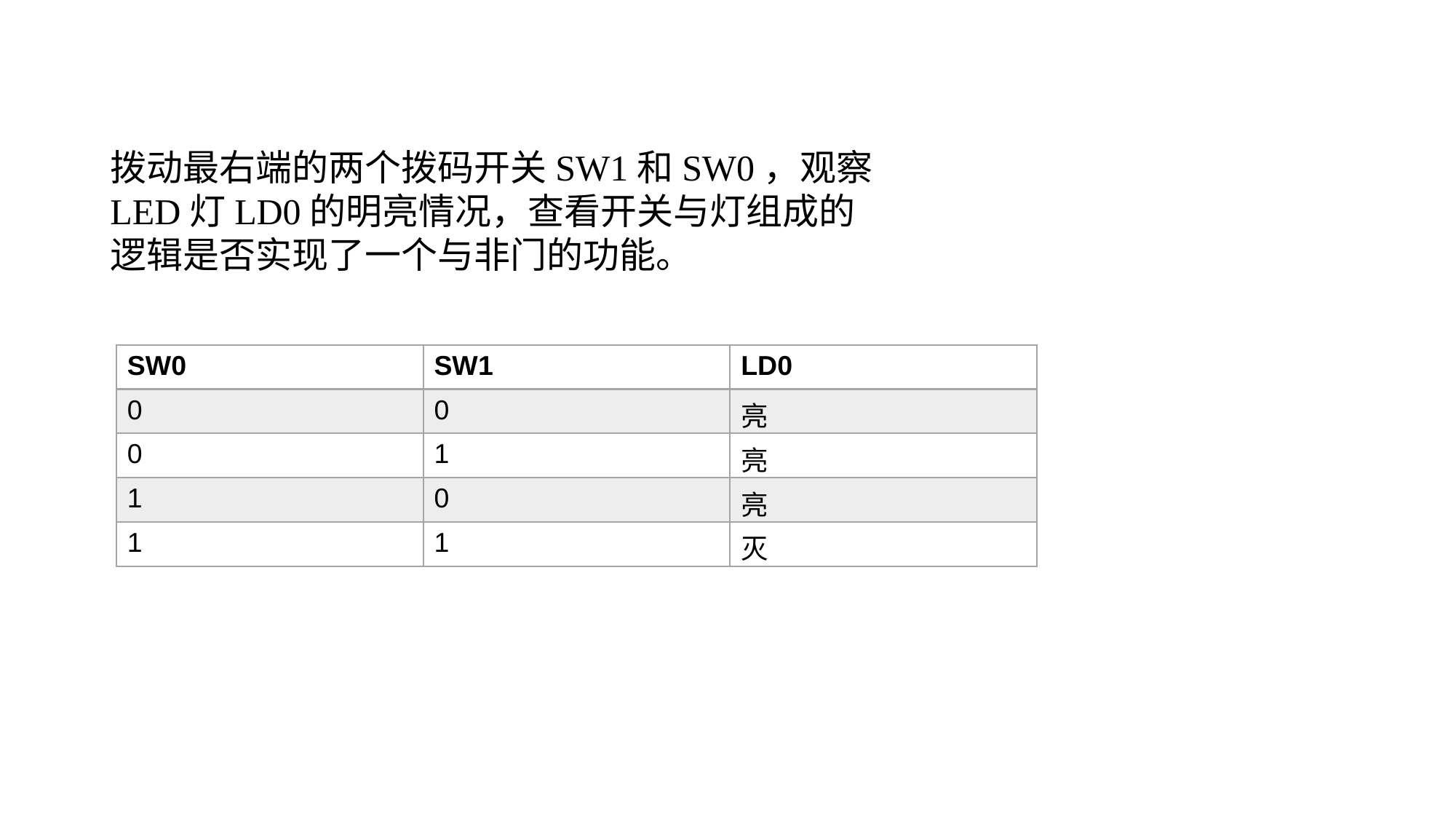

拨动最右端的两个拨码开关SW1和SW0，观察LED灯LD0的明亮情况，查看开关与灯组成的逻辑是否实现了一个与非门的功能。
| SW0 | SW1 | LD0 |
| --- | --- | --- |
| 0 | 0 | 亮 |
| 0 | 1 | 亮 |
| 1 | 0 | 亮 |
| 1 | 1 | 灭 |